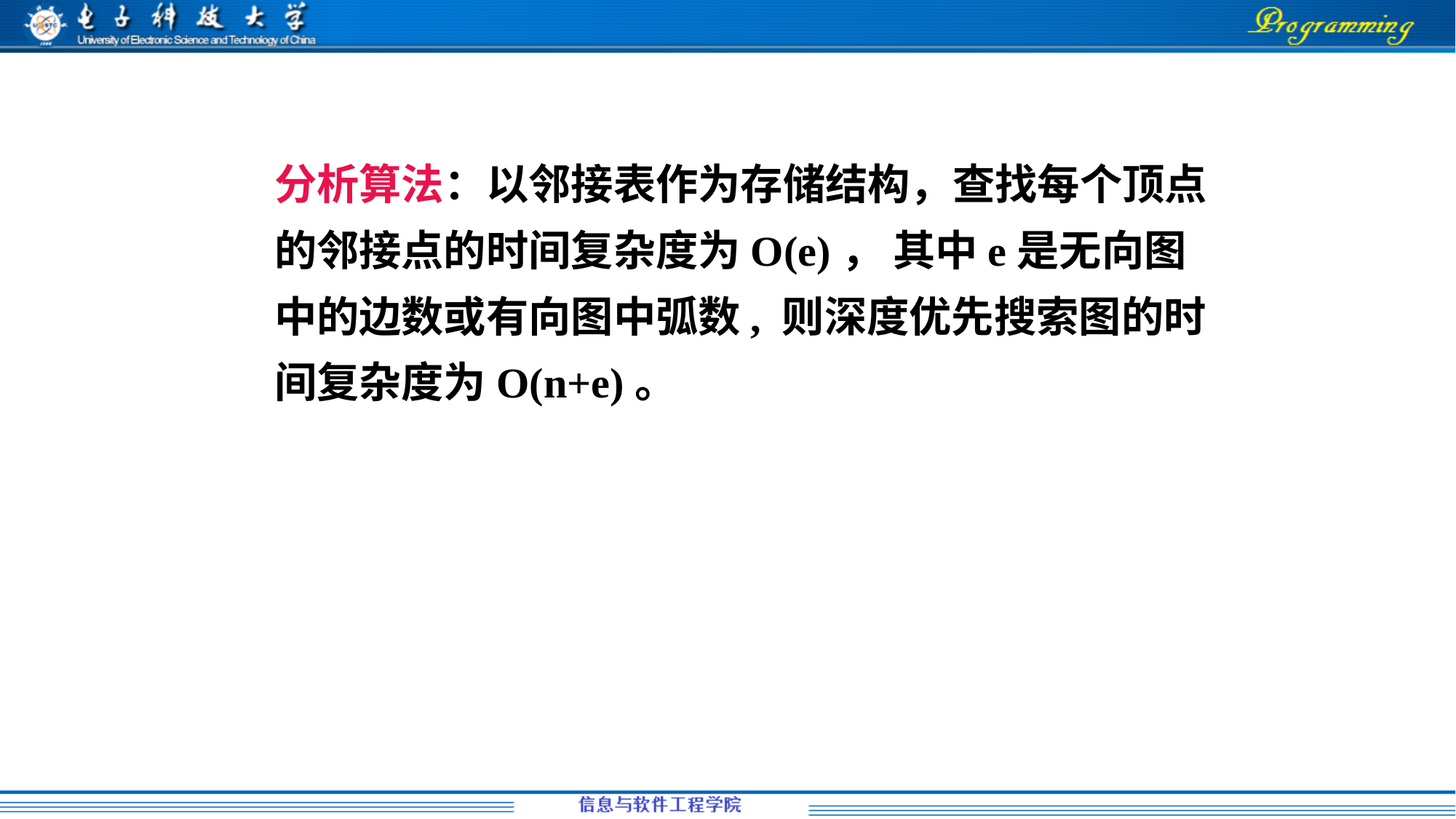

分析算法：以邻接表作为存储结构，查找每个顶点的邻接点的时间复杂度为O(e)， 其中e是无向图中的边数或有向图中弧数, 则深度优先搜索图的时间复杂度为O(n+e)。